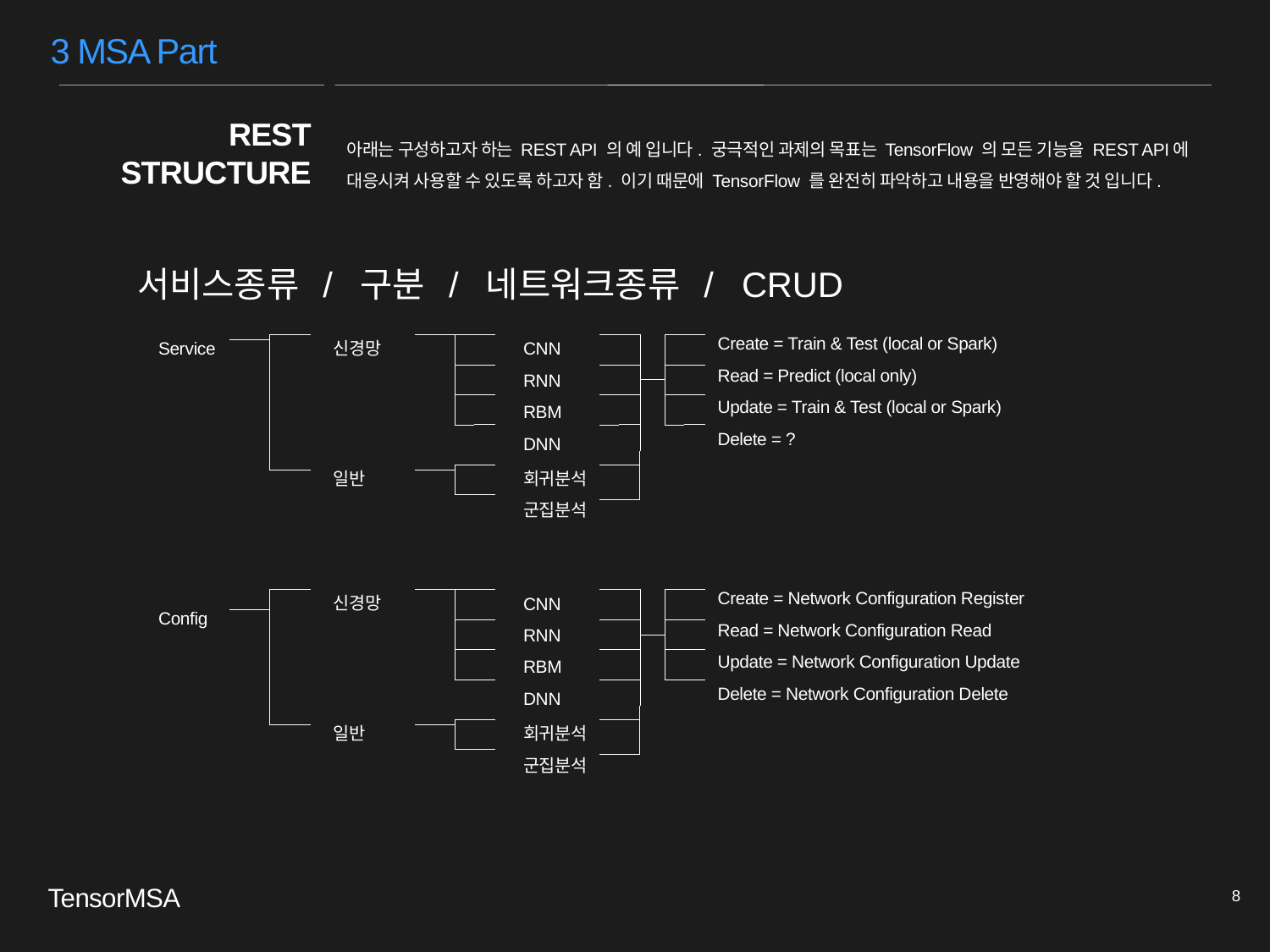

3 MSA Part

REST
STRUCTURE
아래는 구성하고자 하는 REST API 의 예 입니다. 궁극적인 과제의 목표는 TensorFlow 의 모든 기능을 REST API에
대응시켜 사용할 수 있도록 하고자 함. 이기 때문에 TensorFlow 를 완전히 파악하고 내용을 반영해야 할 것 입니다.
서비스종류  /  구분  /  네트워크종류  /   CRUD
Create = Train & Test (local or Spark)
Read = Predict (local only)
Update = Train & Test (local or Spark)
Delete = ?

신경망
Service
CNN
RNN
RBM
DNN

일반
회귀분석
군집분석

Create = Network Configuration Register
Read = Network Configuration Read
Update = Network Configuration Update
Delete = Network Configuration Delete

신경망
CNN
RNN
RBM
DNN

Config

일반
회귀분석
군집분석

TensorMSA
8